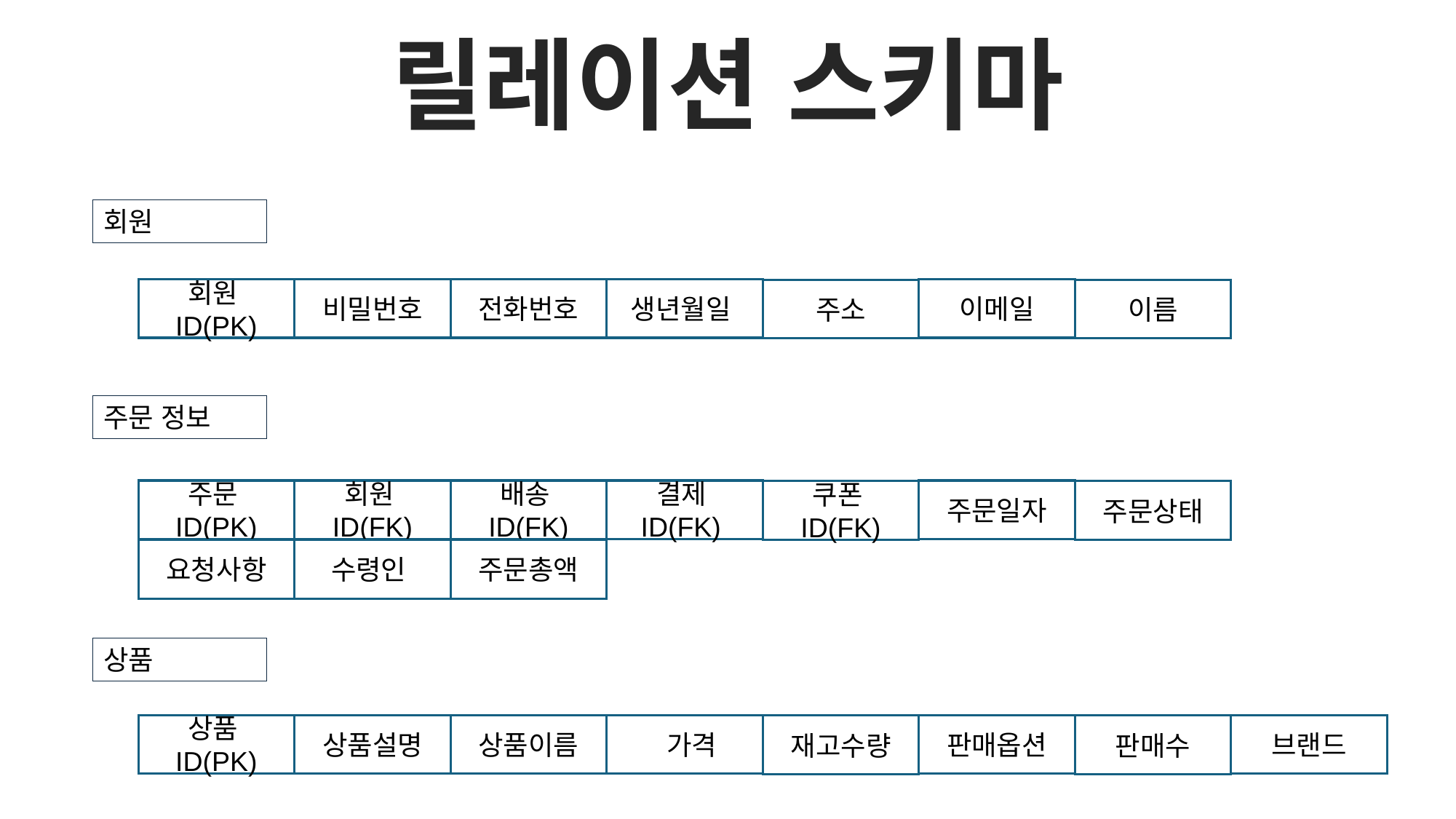

릴레이션 스키마
회원
회원ID(PK)
비밀번호
전화번호
생년월일
이메일
주소
이름
주문 정보
주문ID(PK)
회원ID(FK)
배송ID(FK)
결제ID(FK)
주문일자
쿠폰ID(FK)
주문상태
요청사항
수령인
주문총액
상품
브랜드
상품ID(PK)
상품설명
상품이름
 가격
판매옵션
재고수량
판매수